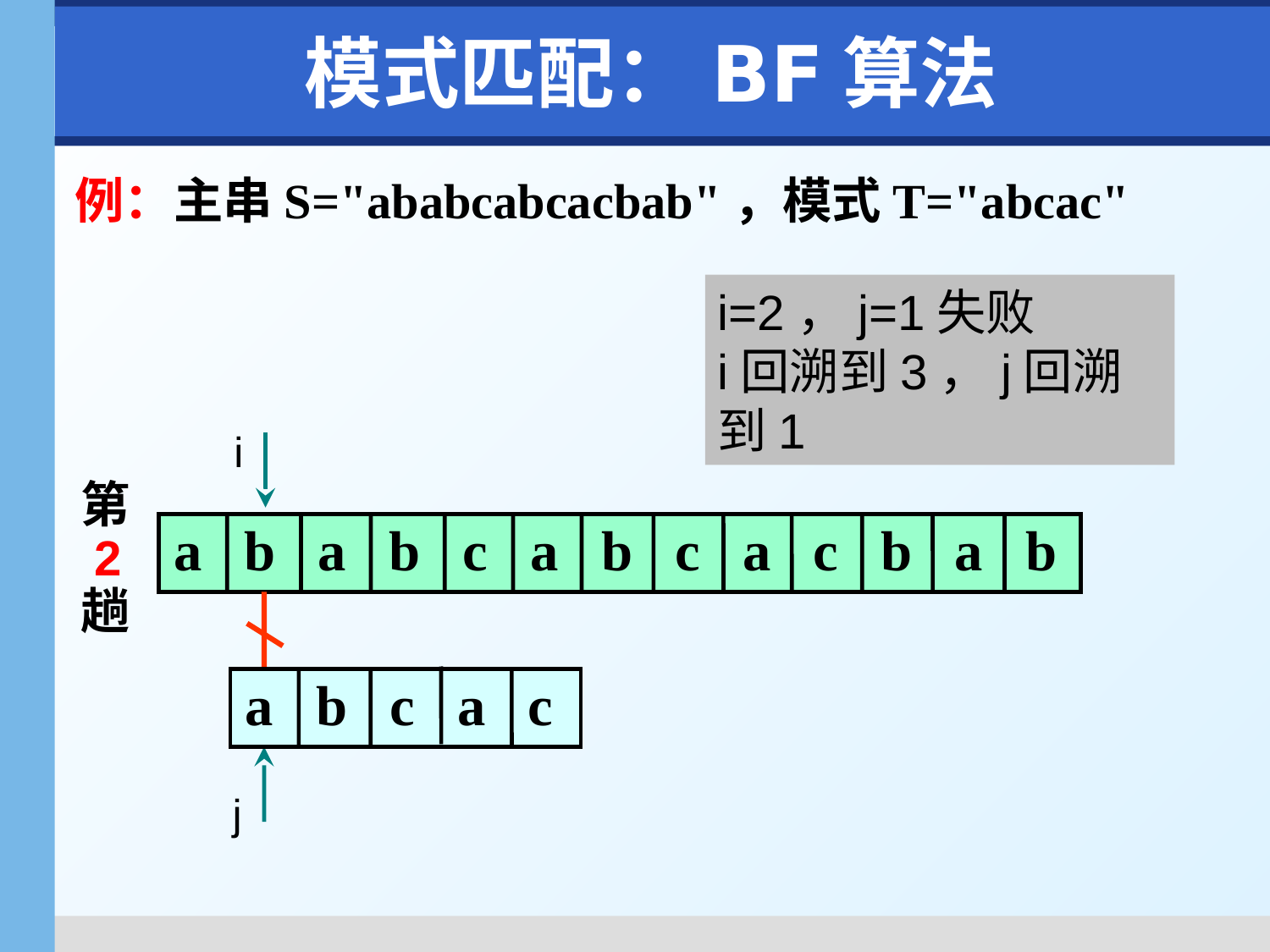

# 模式匹配：BF算法
例：主串S="ababcabcacbab"，模式T="abcac"
i=2，j=1失败
i回溯到3，j回溯到1
i

j
第
 2
趟
a   b   a   b   c   a   b   c   a   c   b   a   b

a   b   c   a   c